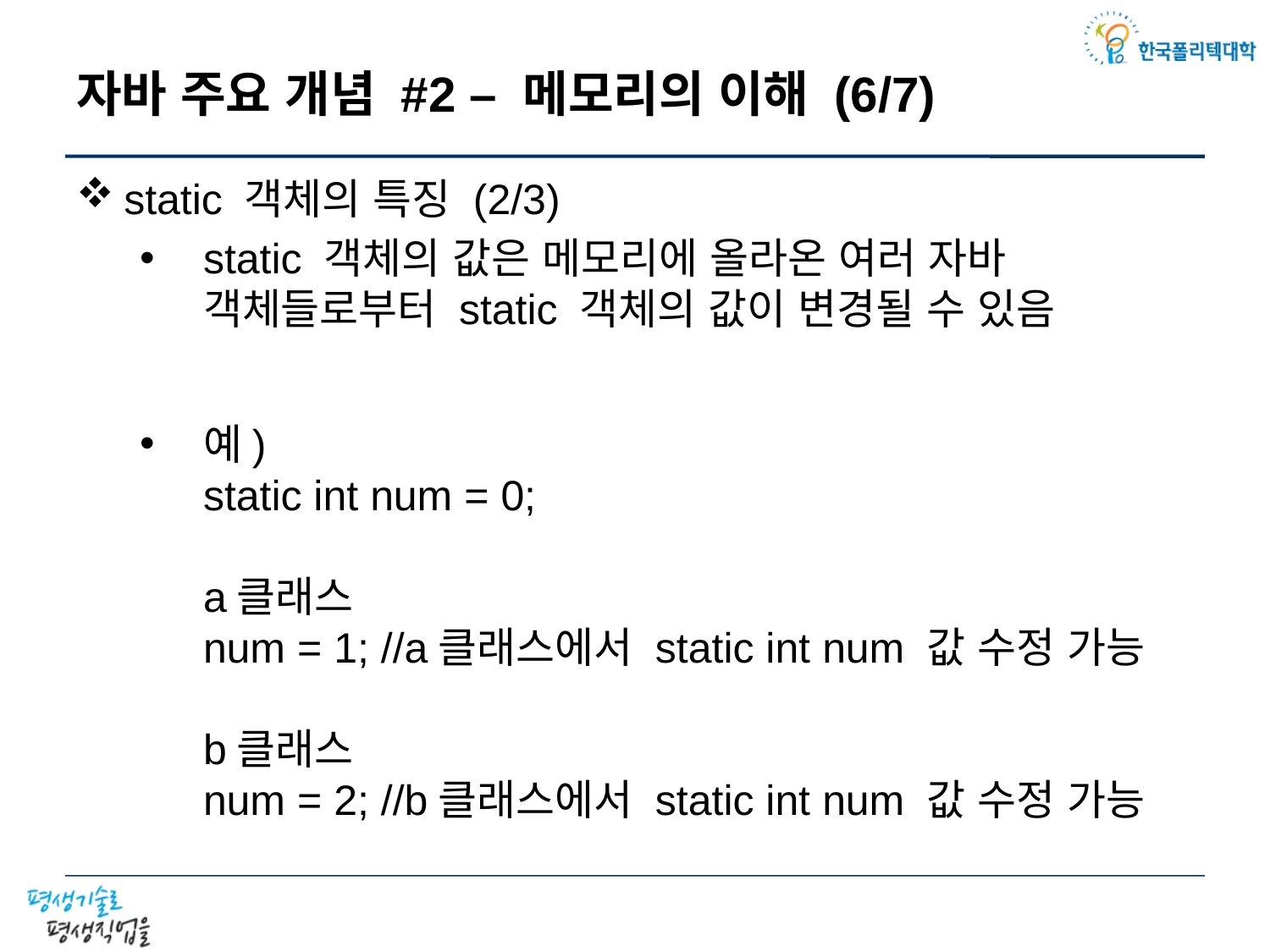

# 자바 주요 개념 #2 – 메모리의 이해 (6/7)
static 객체의 특징 (2/3)
static 객체의 값은 메모리에 올라온 여러 자바 객체들로부터 static 객체의 값이 변경될 수 있음

예)
static int num = 0;
a클래스
num = 1; //a클래스에서 static int num 값 수정 가능
b클래스
num = 2; //b클래스에서 static int num 값 수정 가능